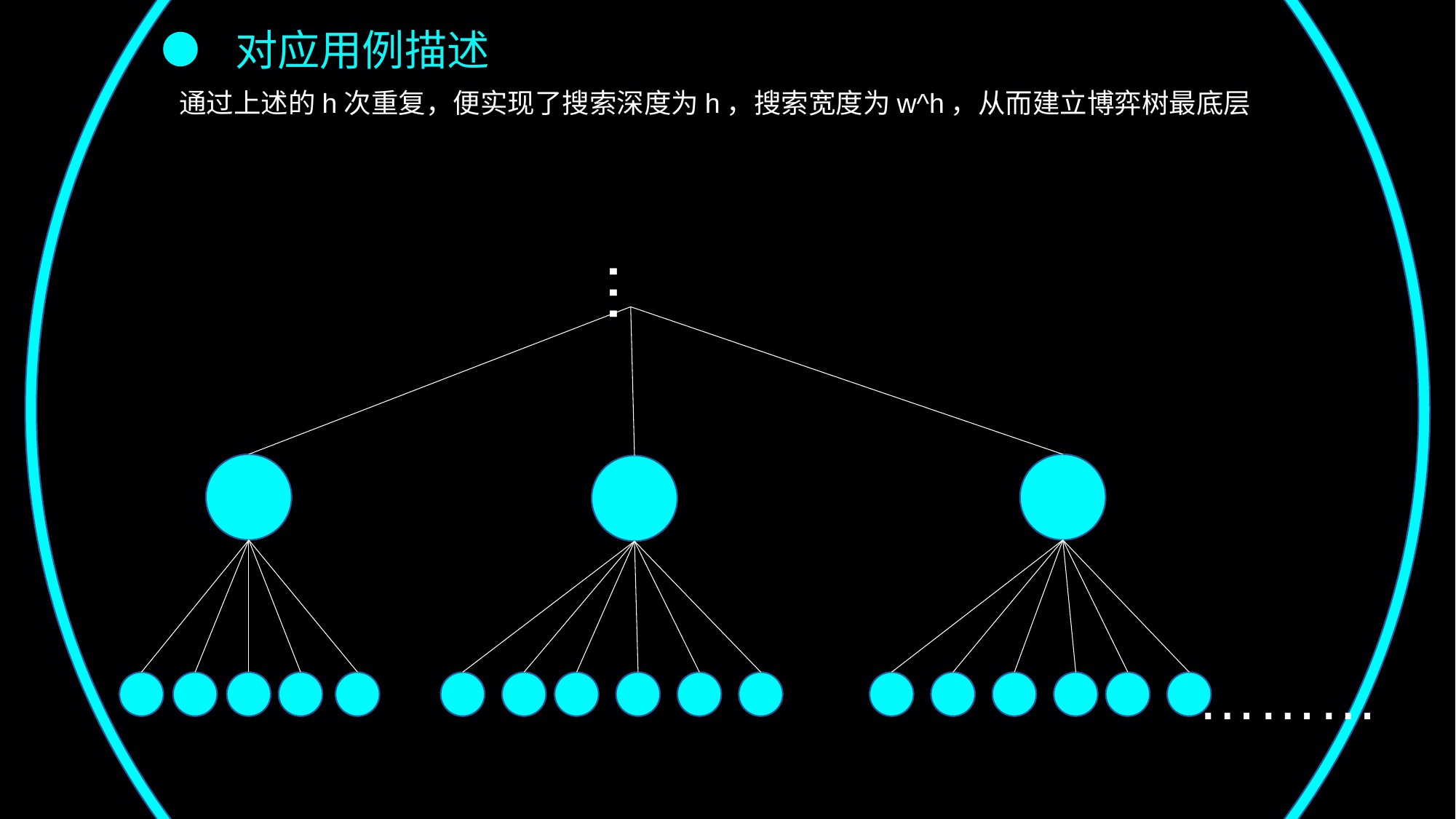

对应用例描述

通过上述的h次重复，便实现了搜索深度为h，搜索宽度为w^h，从而建立博弈树最底层
…

………